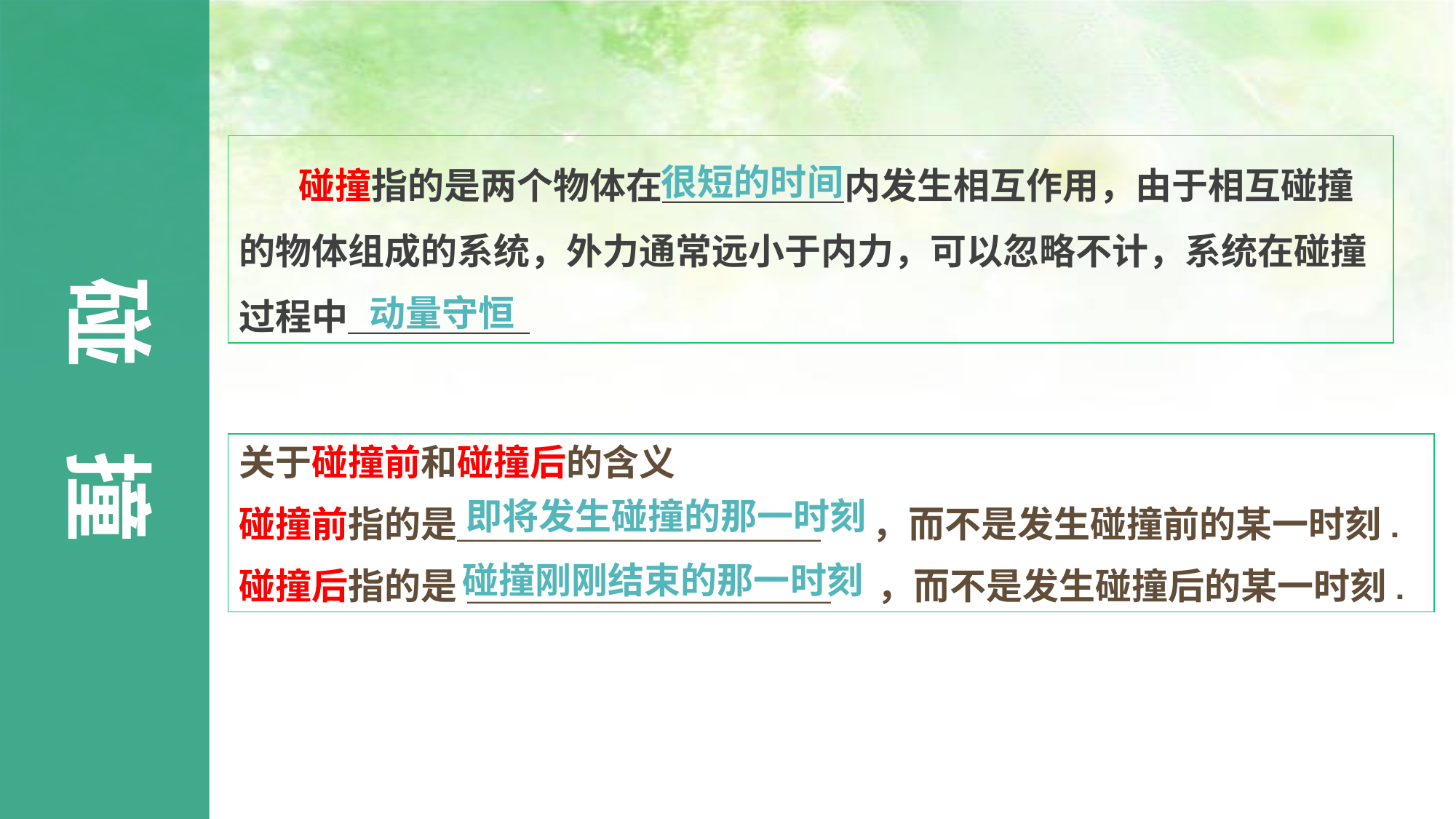

很短的时间
     碰撞指的是两个物体在＿＿＿＿＿内发生相互作用，由于相互碰撞的物体组成的系统，外力通常远小于内力，可以忽略不计，系统在碰撞过程中＿＿＿＿＿
碰    撞
动量守恒
关于碰撞前和碰撞后的含义
碰撞前指的是＿＿＿＿＿＿＿＿＿＿     ，而不是发生碰撞前的某一时刻.
碰撞后指的是 ＿＿＿＿＿＿＿＿＿＿      ，而不是发生碰撞后的某一时刻.
即将发生碰撞的那一时刻
碰撞刚刚结束的那一时刻